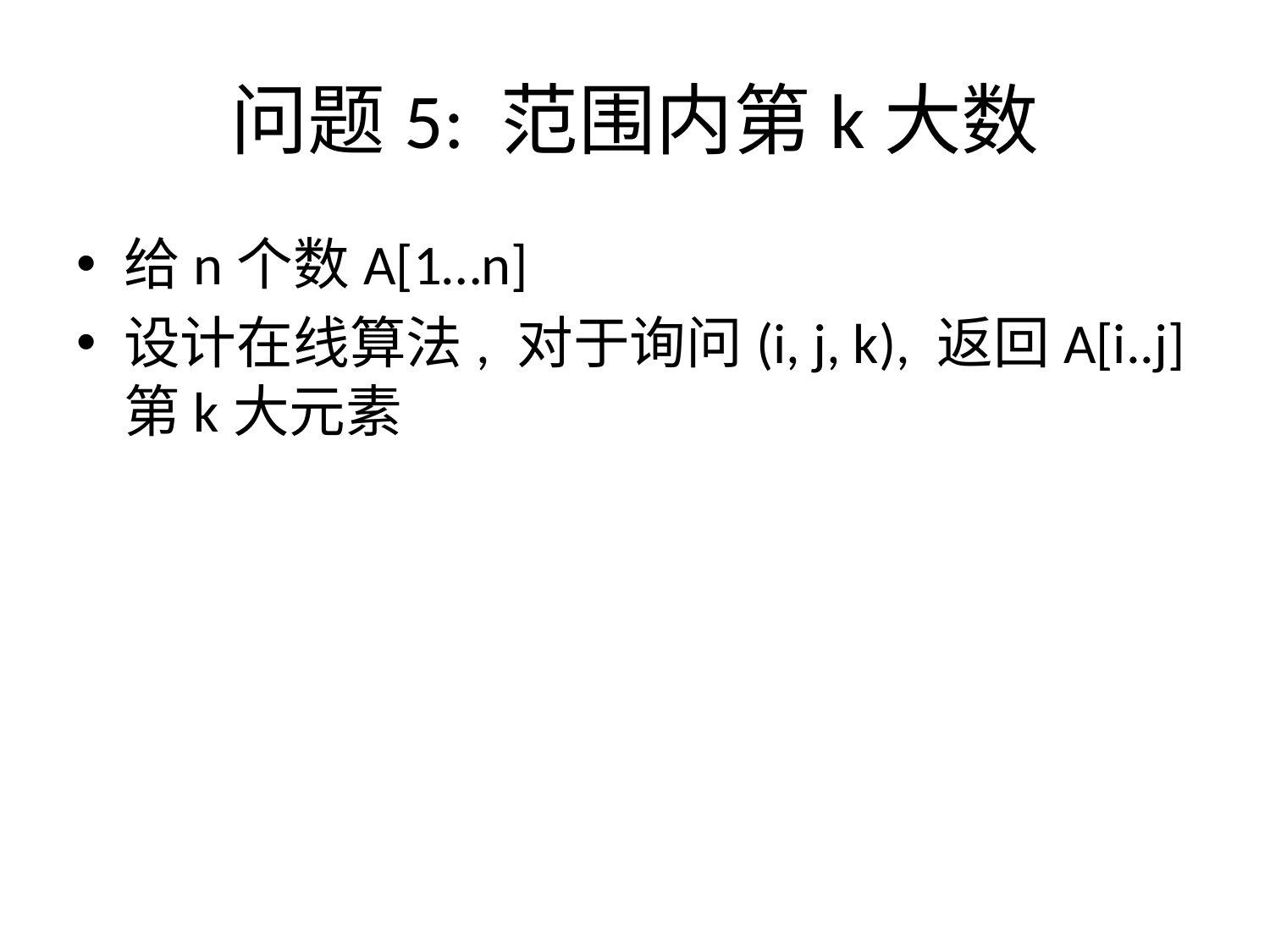

# 问题5: 范围内第k大数
给n个数A[1…n]
设计在线算法, 对于询问(i, j, k), 返回A[i..j]第k大元素